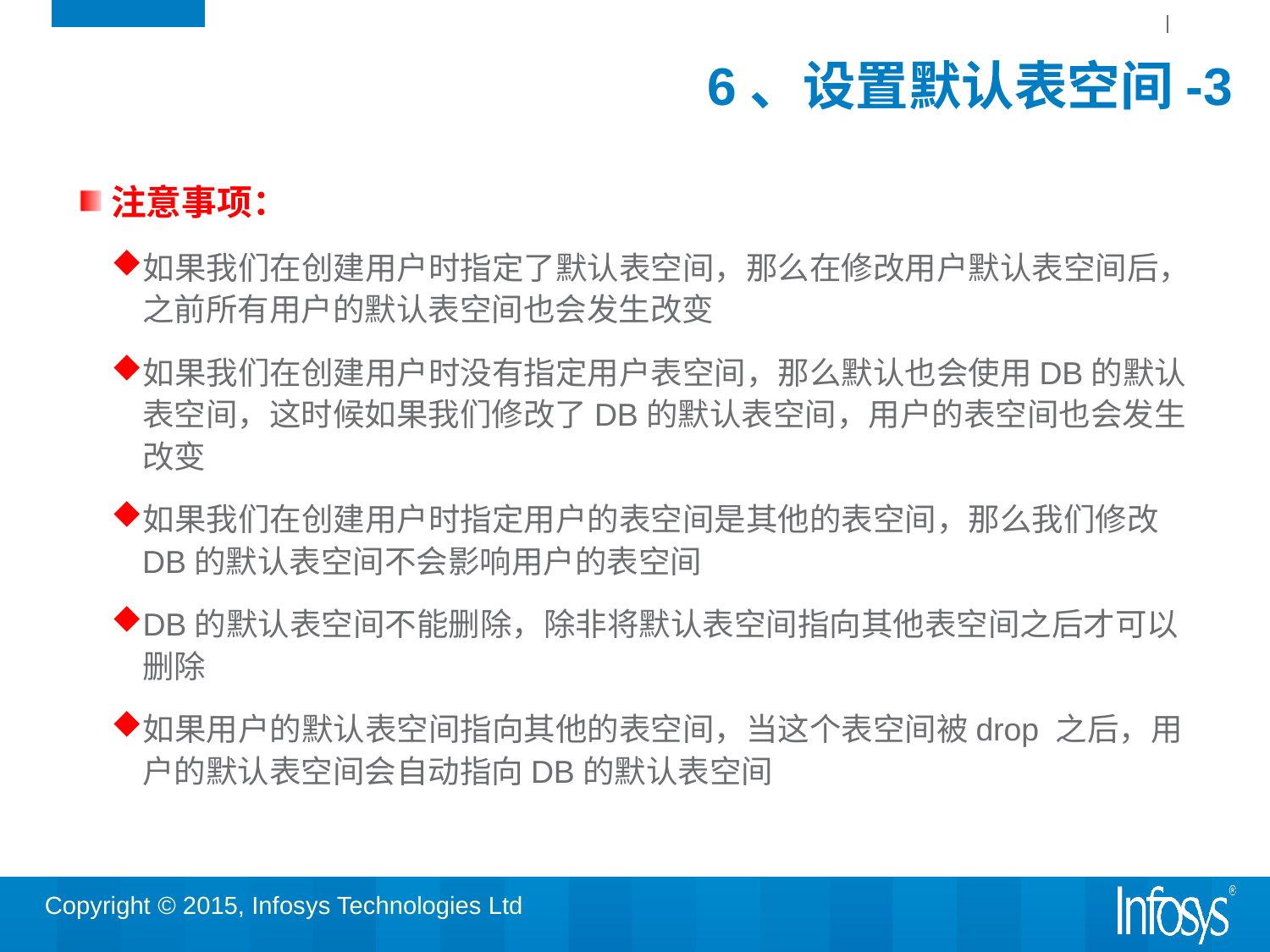

# 6、设置默认表空间-3
注意事项：
如果我们在创建用户时指定了默认表空间，那么在修改用户默认表空间后，之前所有用户的默认表空间也会发生改变
如果我们在创建用户时没有指定用户表空间，那么默认也会使用DB的默认表空间，这时候如果我们修改了DB的默认表空间，用户的表空间也会发生改变
如果我们在创建用户时指定用户的表空间是其他的表空间，那么我们修改DB的默认表空间不会影响用户的表空间
DB的默认表空间不能删除，除非将默认表空间指向其他表空间之后才可以删除
如果用户的默认表空间指向其他的表空间，当这个表空间被drop 之后，用户的默认表空间会自动指向DB的默认表空间